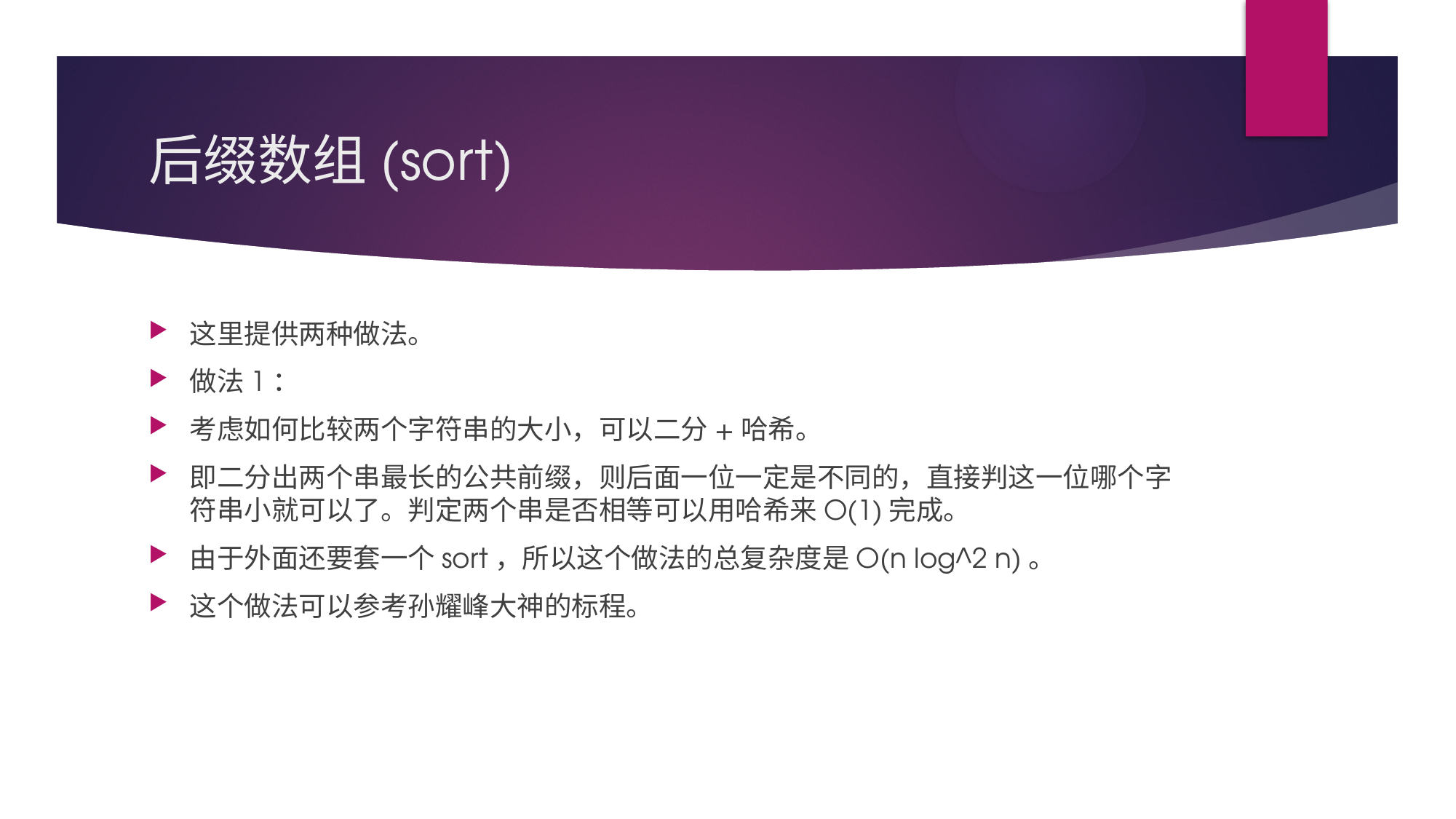

# 后缀数组(sort)
这里提供两种做法。
做法1：
考虑如何比较两个字符串的大小，可以二分+哈希。
即二分出两个串最长的公共前缀，则后面一位一定是不同的，直接判这一位哪个字符串小就可以了。判定两个串是否相等可以用哈希来O(1)完成。
由于外面还要套一个sort，所以这个做法的总复杂度是O(n log^2 n)。
这个做法可以参考孙耀峰大神的标程。